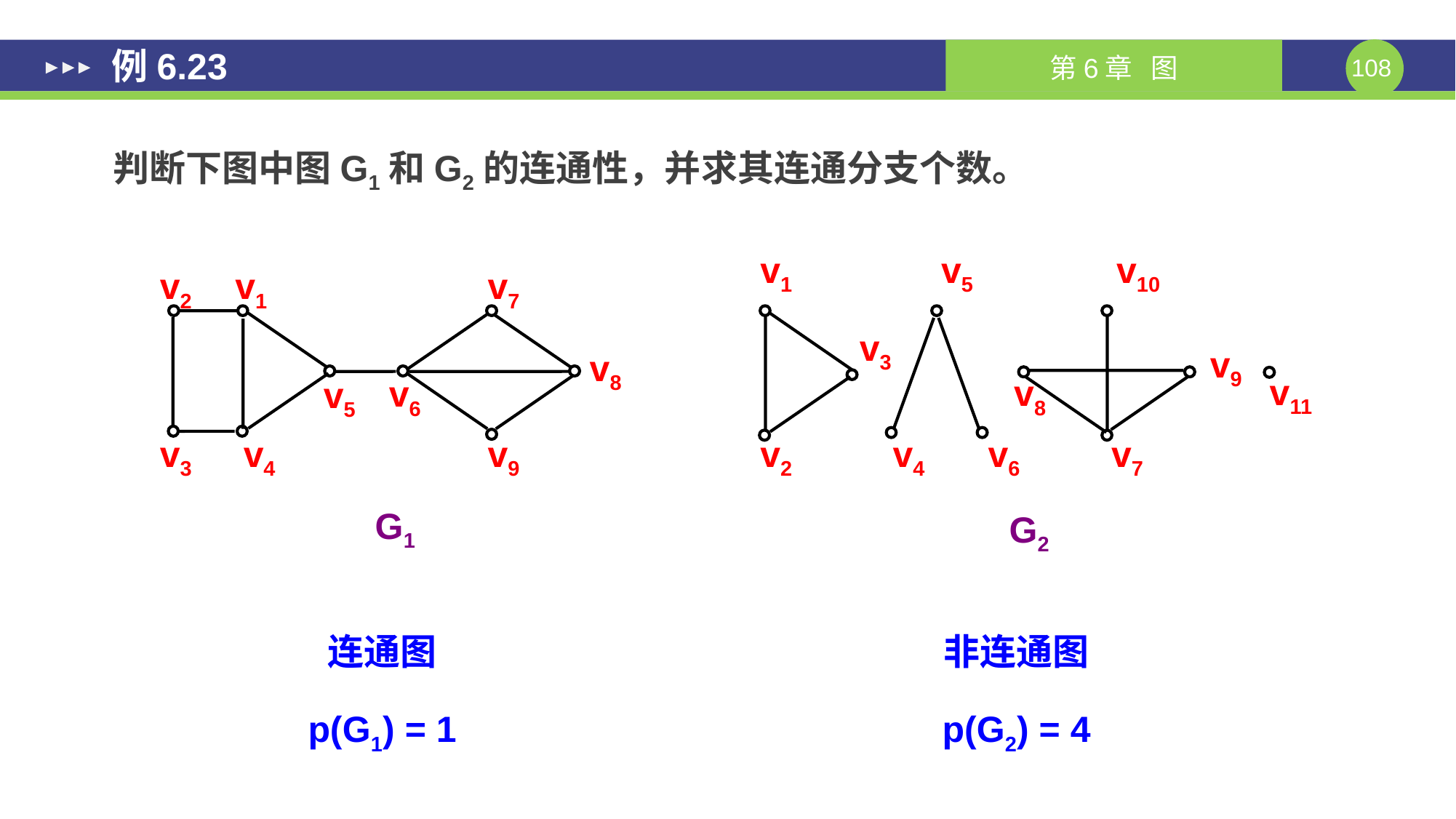

例6.23
判断下图中图G1和G2的连通性，并求其连通分支个数。
v1
v5
v10
v2
v1
v7

v3
v9
v8

v11

v8

v6

v5

v3
v4
v9
v2
v4
v6
v7

G1
G2
连通图
p(G1) = 1
非连通图
p(G2) = 4